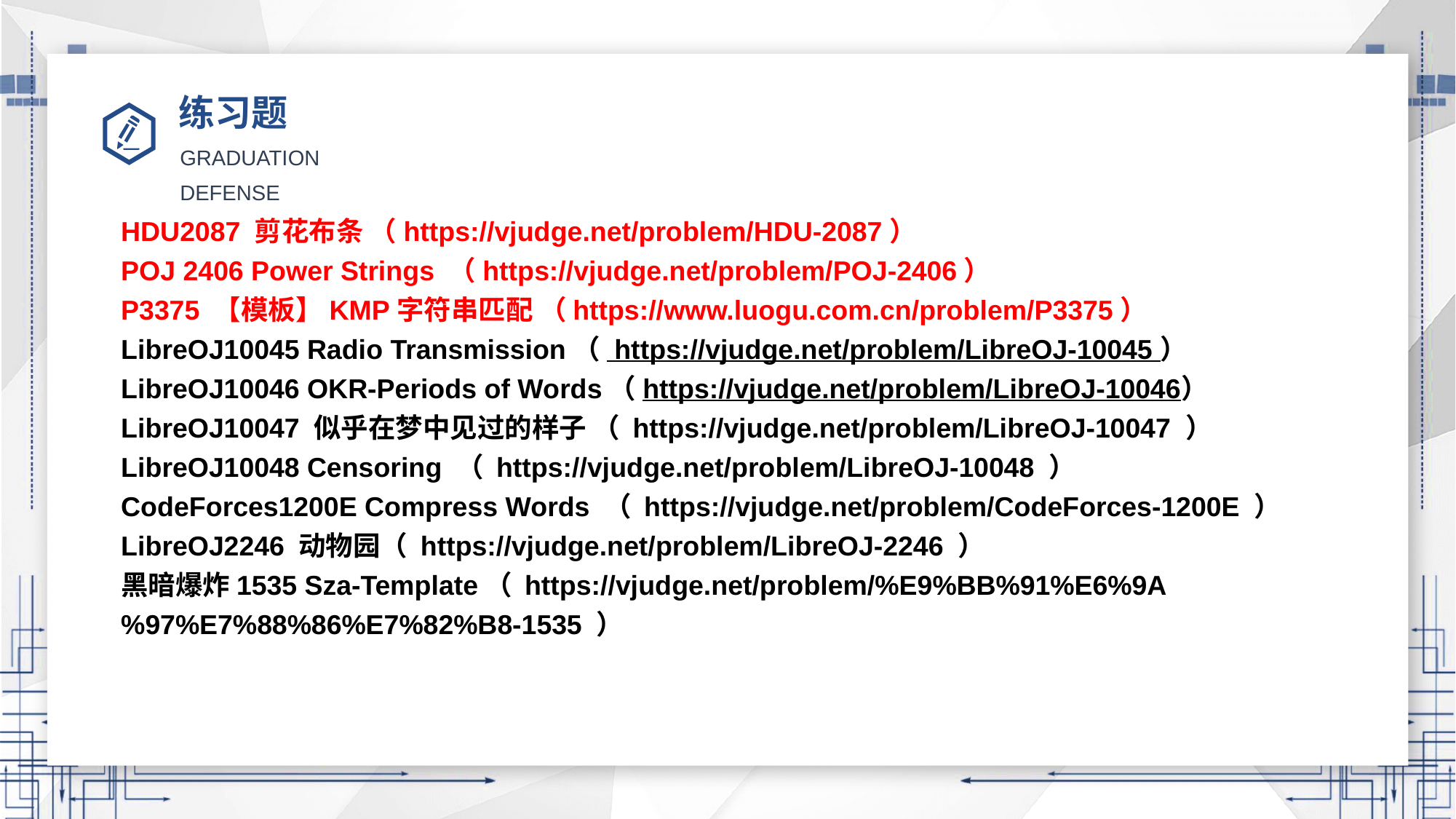

# 练习题
HDU2087 剪花布条 （https://vjudge.net/problem/HDU-2087）
POJ 2406 Power Strings （https://vjudge.net/problem/POJ-2406）
P3375 【模板】KMP字符串匹配 （https://www.luogu.com.cn/problem/P3375）
LibreOJ10045 Radio Transmission（ https://vjudge.net/problem/LibreOJ-10045 ）
LibreOJ10046 OKR-Periods of Words（https://vjudge.net/problem/LibreOJ-10046）
LibreOJ10047 似乎在梦中见过的样子 （ https://vjudge.net/problem/LibreOJ-10047 ）
LibreOJ10048 Censoring （ https://vjudge.net/problem/LibreOJ-10048 ）
CodeForces1200E Compress Words （ https://vjudge.net/problem/CodeForces-1200E ）
LibreOJ2246 动物园（ https://vjudge.net/problem/LibreOJ-2246 ）
黑暗爆炸1535 Sza-Template（ https://vjudge.net/problem/%E9%BB%91%E6%9A%97%E7%88%86%E7%82%B8-1535 ）